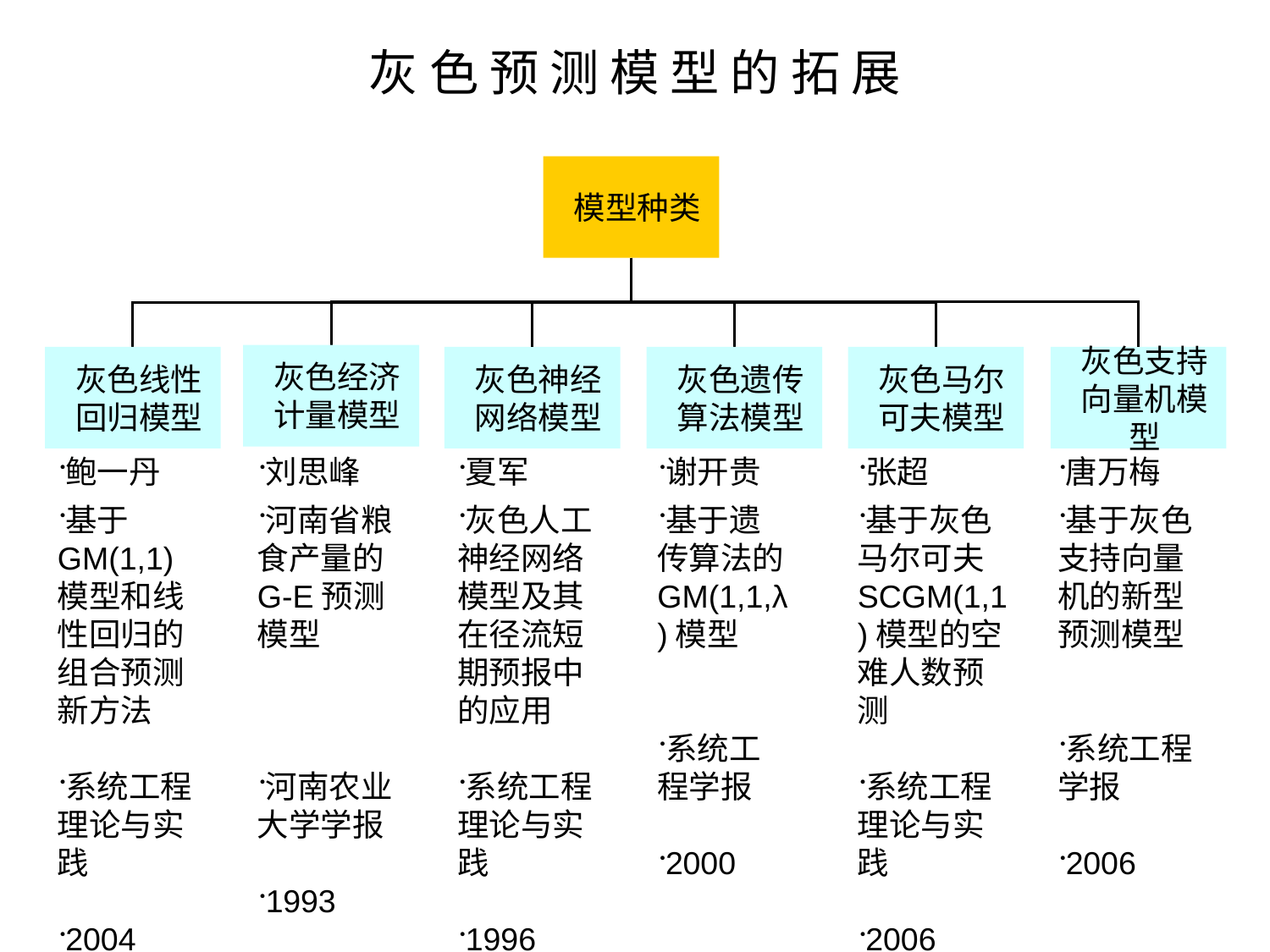

# 灰 色 预 测 模 型 的 拓 展
模型种类
灰色经济计量模型
灰色线性回归模型
灰色神经网络模型
灰色遗传算法模型
灰色马尔可夫模型
灰色支持向量机模型
鲍一丹
基于GM(1,1)模型和线性回归的组合预测新方法

系统工程理论与实践

2004
刘思峰
河南省粮食产量的G-E预测模型

河南农业大学学报

1993
夏军
灰色人工神经网络模型及其在径流短期预报中的应用

系统工程理论与实践

1996
张超
基于灰色马尔可夫SCGM(1,1)模型的空难人数预测

系统工程理论与实践

2006
唐万梅
基于灰色支持向量机的新型预测模型

系统工程学报

2006
谢开贵
基于遗传算法的GM(1,1,λ)模型

系统工程学报

2000